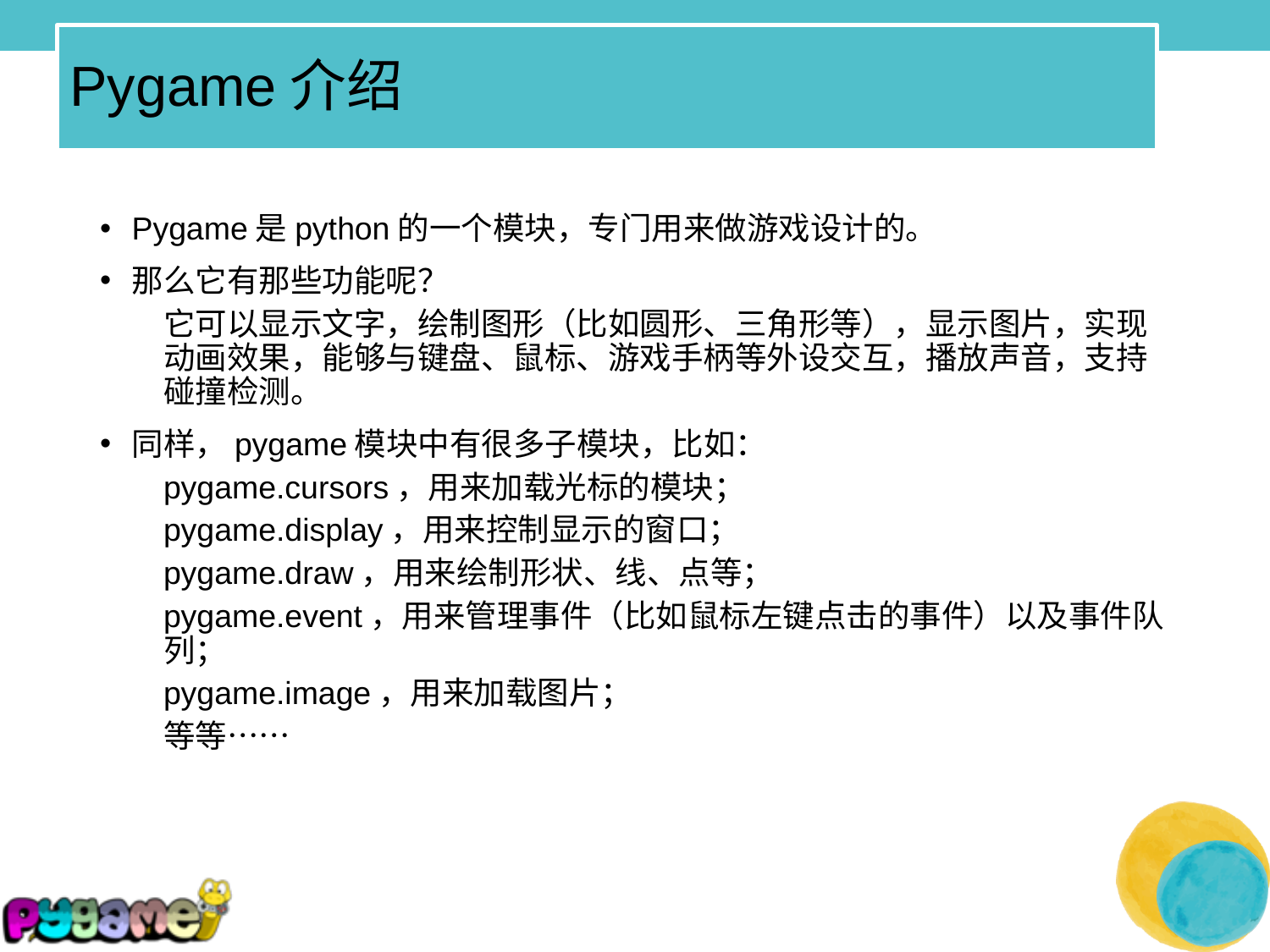

# Pygame介绍
Pygame是python的一个模块，专门用来做游戏设计的。
那么它有那些功能呢？
它可以显示文字，绘制图形（比如圆形、三角形等），显示图片，实现动画效果，能够与键盘、鼠标、游戏手柄等外设交互，播放声音，支持碰撞检测。
同样，pygame模块中有很多子模块，比如：
pygame.cursors，用来加载光标的模块；
pygame.display，用来控制显示的窗口；
pygame.draw，用来绘制形状、线、点等；
pygame.event，用来管理事件（比如鼠标左键点击的事件）以及事件队列；
pygame.image，用来加载图片；
等等……